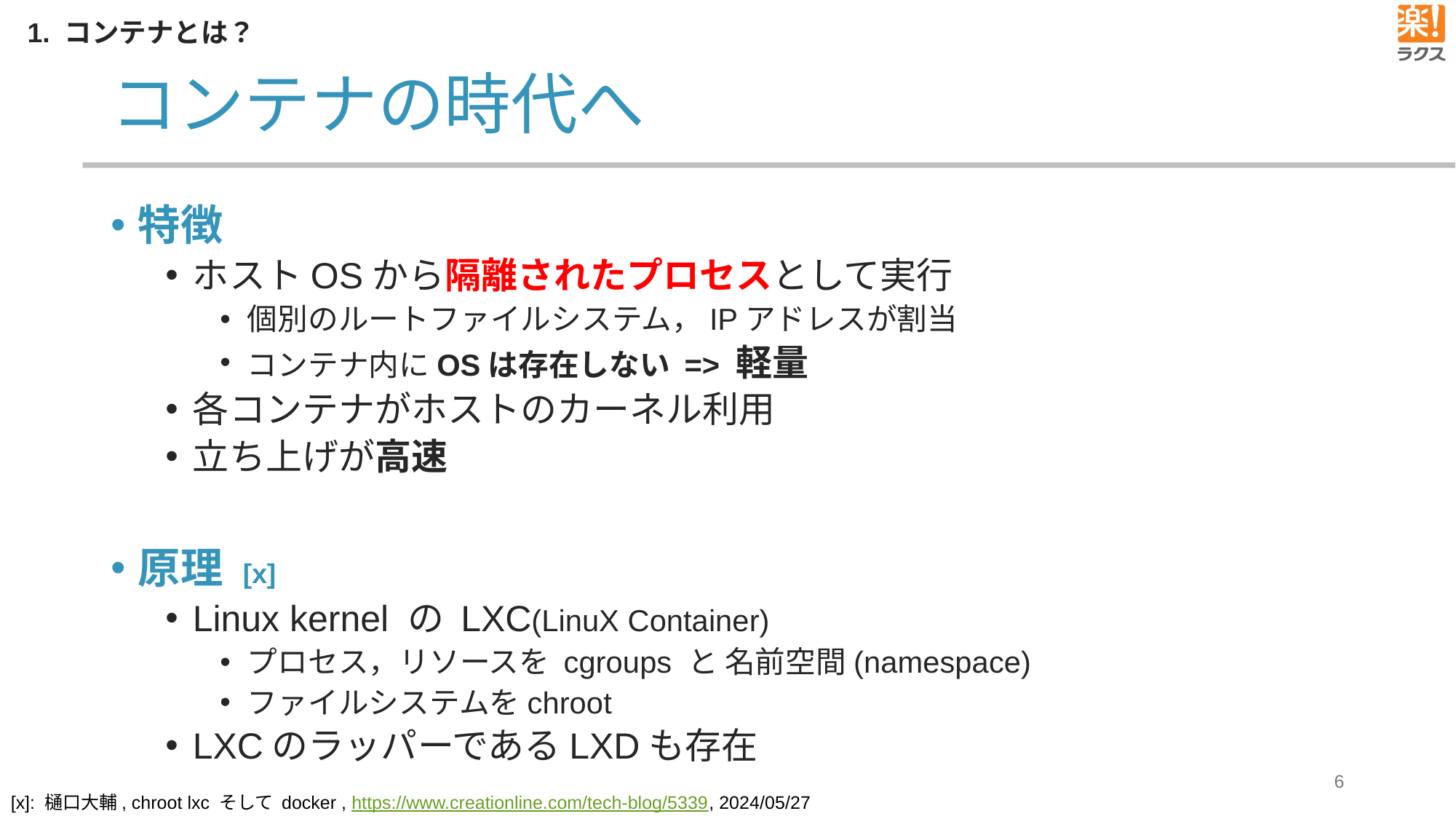

1. コンテナとは？
# コンテナの時代へ
特徴
ホストOSから隔離されたプロセスとして実行
個別のルートファイルシステム，IPアドレスが割当
コンテナ内にOSは存在しない => 軽量
各コンテナがホストのカーネル利用
立ち上げが高速

原理 [x]
Linux kernel の LXC(LinuX Container)
プロセス，リソースを cgroups と 名前空間(namespace)
ファイルシステムをchroot
LXCのラッパーであるLXDも存在
6
[x]: 樋口大輔, chroot lxc そして docker , https://www.creationline.com/tech-blog/5339, 2024/05/27